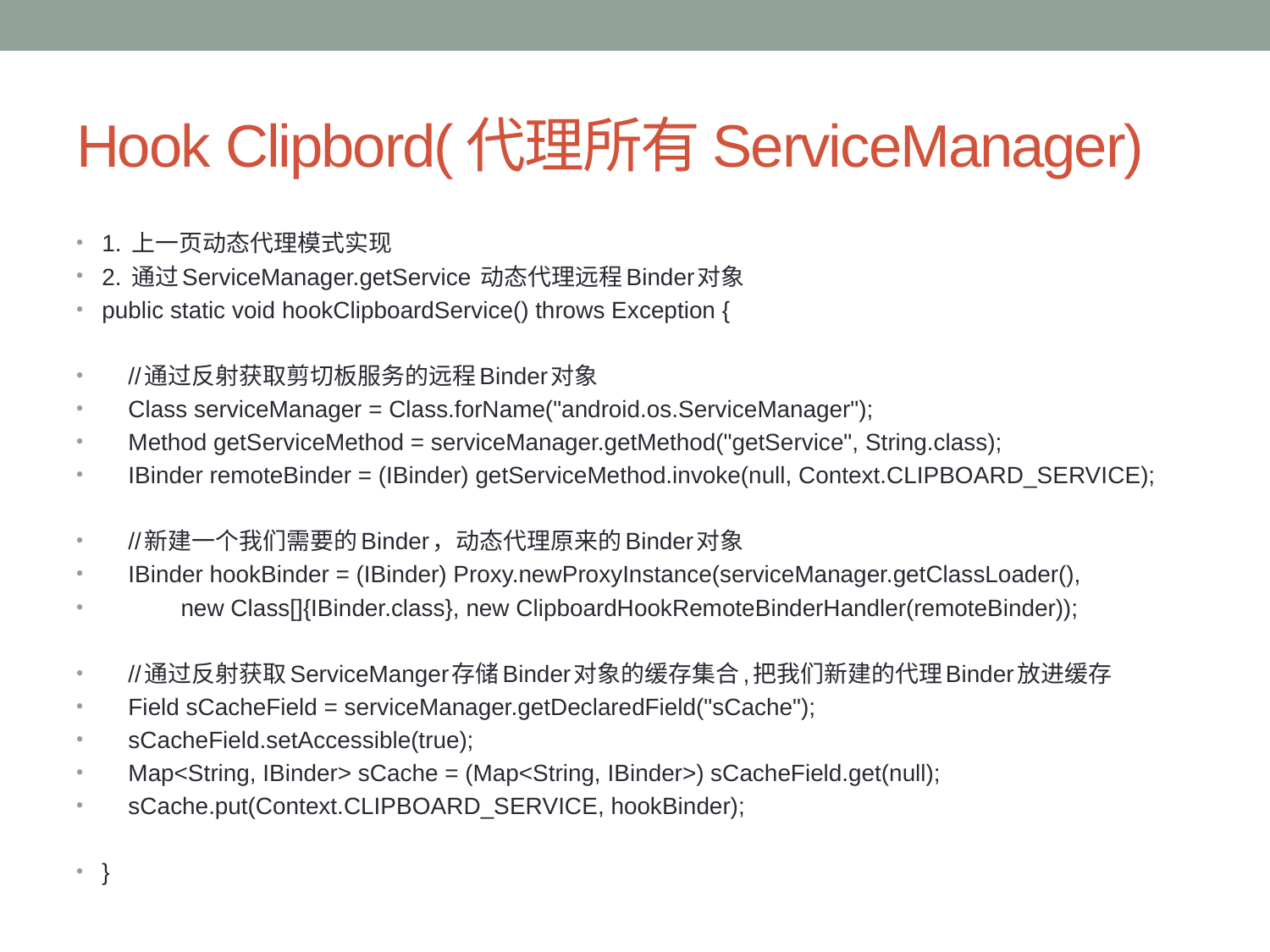

# Hook Clipbord(代理所有ServiceManager)
1. 上一页动态代理模式实现
2. 通过ServiceManager.getService 动态代理远程Binder对象
public static void hookClipboardService() throws Exception {

    //通过反射获取剪切板服务的远程Binder对象
    Class serviceManager = Class.forName("android.os.ServiceManager");
    Method getServiceMethod = serviceManager.getMethod("getService", String.class);
    IBinder remoteBinder = (IBinder) getServiceMethod.invoke(null, Context.CLIPBOARD_SERVICE);

    //新建一个我们需要的Binder，动态代理原来的Binder对象
    IBinder hookBinder = (IBinder) Proxy.newProxyInstance(serviceManager.getClassLoader(),
            new Class[]{IBinder.class}, new ClipboardHookRemoteBinderHandler(remoteBinder));

    //通过反射获取ServiceManger存储Binder对象的缓存集合,把我们新建的代理Binder放进缓存
    Field sCacheField = serviceManager.getDeclaredField("sCache");
    sCacheField.setAccessible(true);
    Map<String, IBinder> sCache = (Map<String, IBinder>) sCacheField.get(null);
    sCache.put(Context.CLIPBOARD_SERVICE, hookBinder);

}